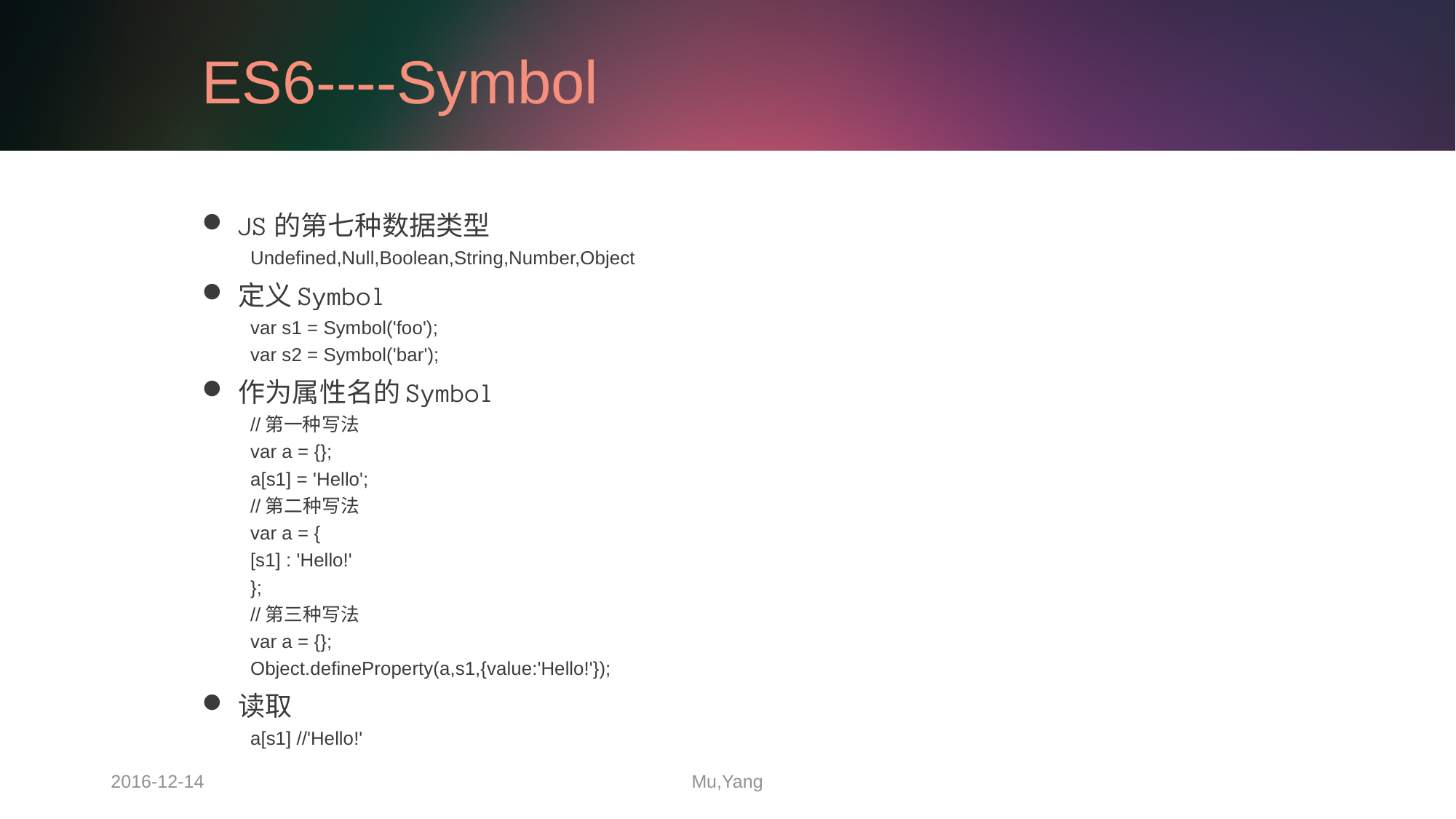

# ES6----Symbol
JS的第七种数据类型
Undefined,Null,Boolean,String,Number,Object
定义Symbol
var s1 = Symbol('foo');
var s2 = Symbol('bar');
作为属性名的Symbol
//第一种写法
var a = {};
a[s1] = 'Hello';
//第二种写法
var a = {
	[s1] : 'Hello!'
};
//第三种写法
var a = {};
Object.defineProperty(a,s1,{value:'Hello!'});
读取
a[s1] //'Hello!'
2016-12-14
Mu,Yang
121